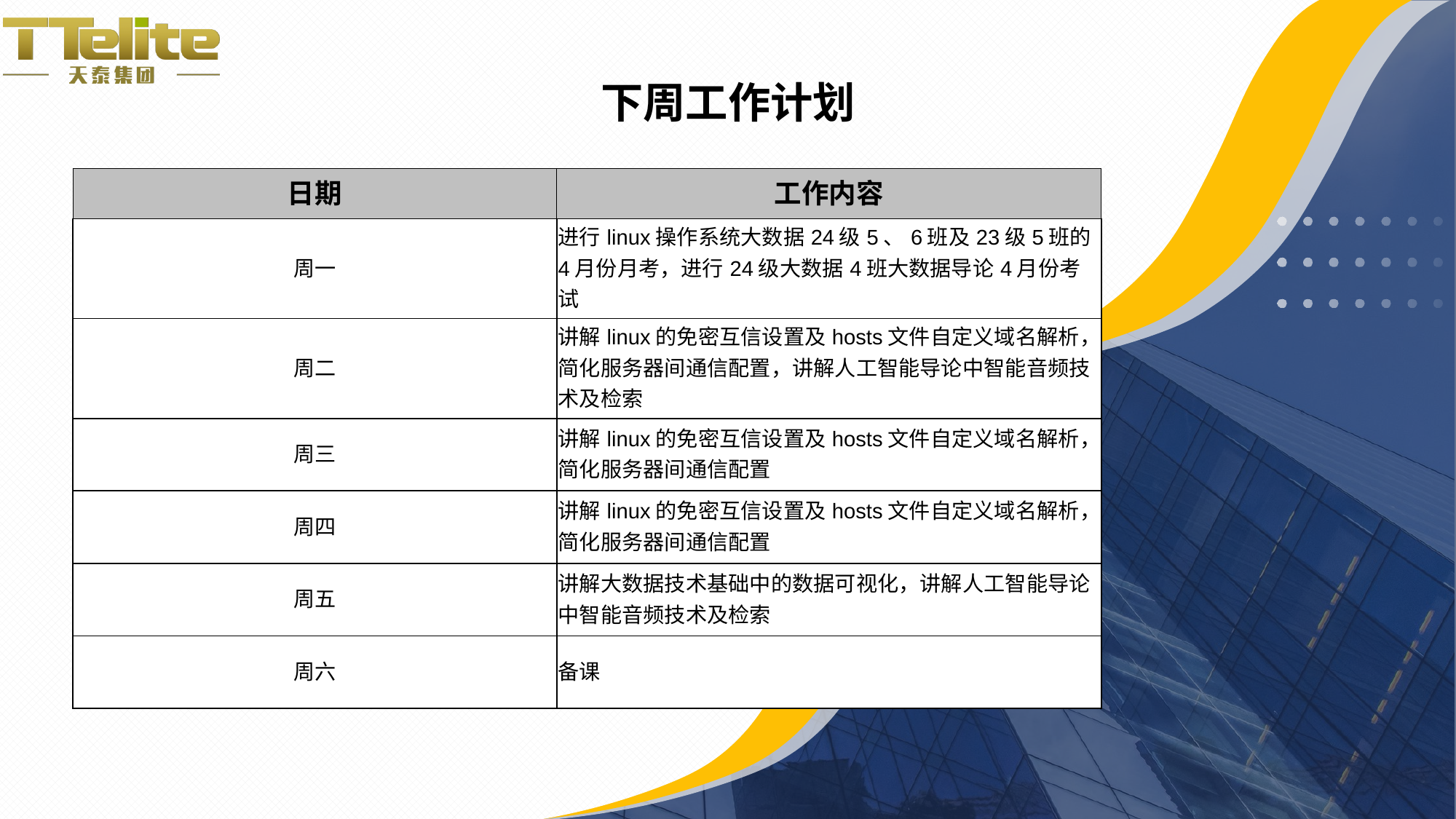

# 下周工作计划
| 日期 | 工作内容 |
| --- | --- |
| 周一 | 进行linux操作系统大数据24级5、6班及23级5班的4月份月考，进行24级大数据4班大数据导论4月份考试 |
| 周二 | 讲解linux的免密互信设置及hosts文件自定义域名解析，简化服务器间通信配置，讲解人工智能导论中智能音频技术及检索 |
| 周三 | 讲解linux的免密互信设置及hosts文件自定义域名解析，简化服务器间通信配置 |
| 周四 | 讲解linux的免密互信设置及hosts文件自定义域名解析，简化服务器间通信配置 |
| 周五 | 讲解大数据技术基础中的数据可视化，讲解人工智能导论中智能音频技术及检索 |
| 周六 | 备课 |